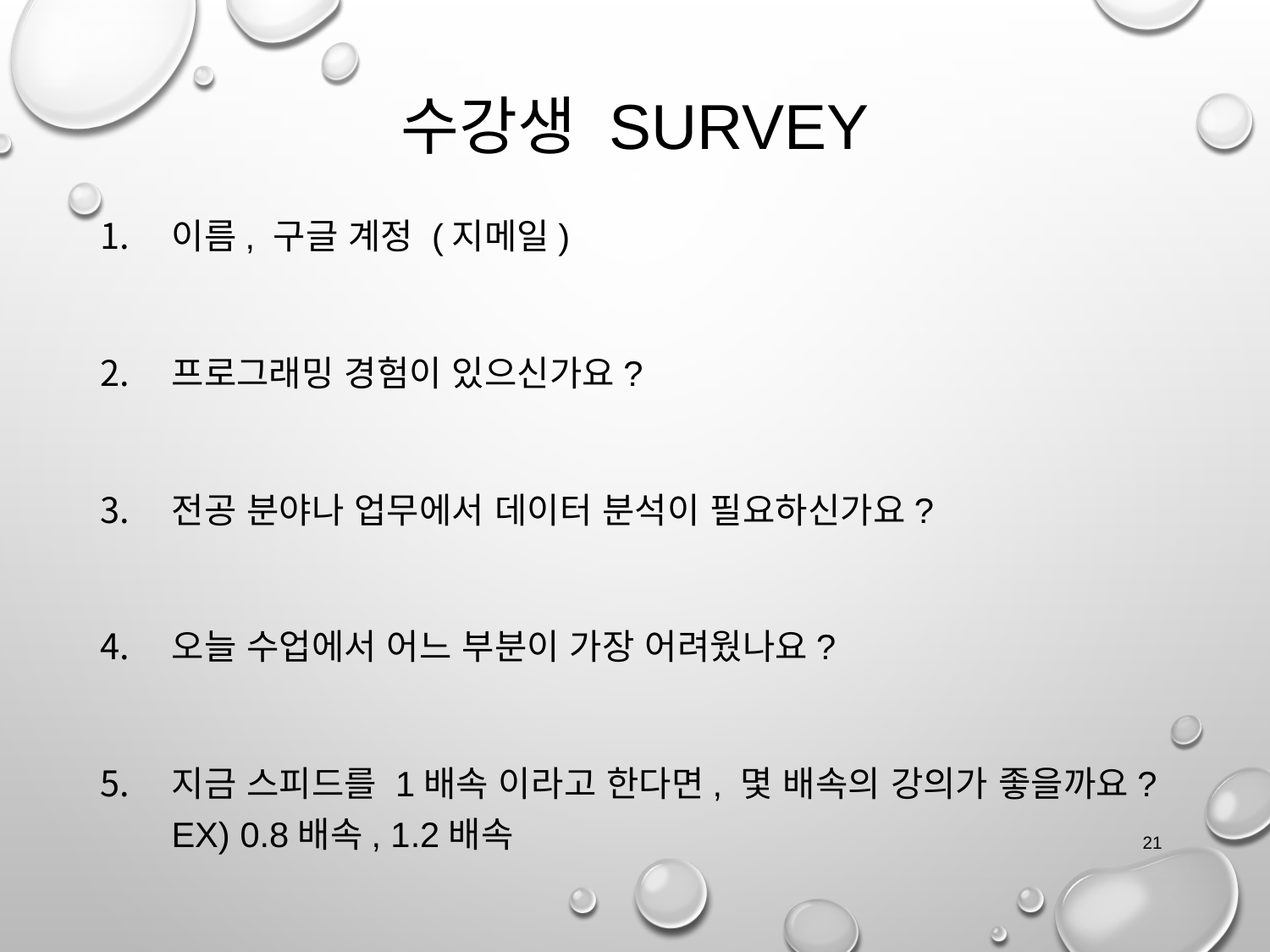

# 수강생 Survey
이름, 구글 계정 (지메일)

프로그래밍 경험이 있으신가요?

전공 분야나 업무에서 데이터 분석이 필요하신가요?

오늘 수업에서 어느 부분이 가장 어려웠나요?

지금 스피드를 1배속 이라고 한다면, 몇 배속의 강의가 좋을까요? Ex) 0.8배속, 1.2배속
21